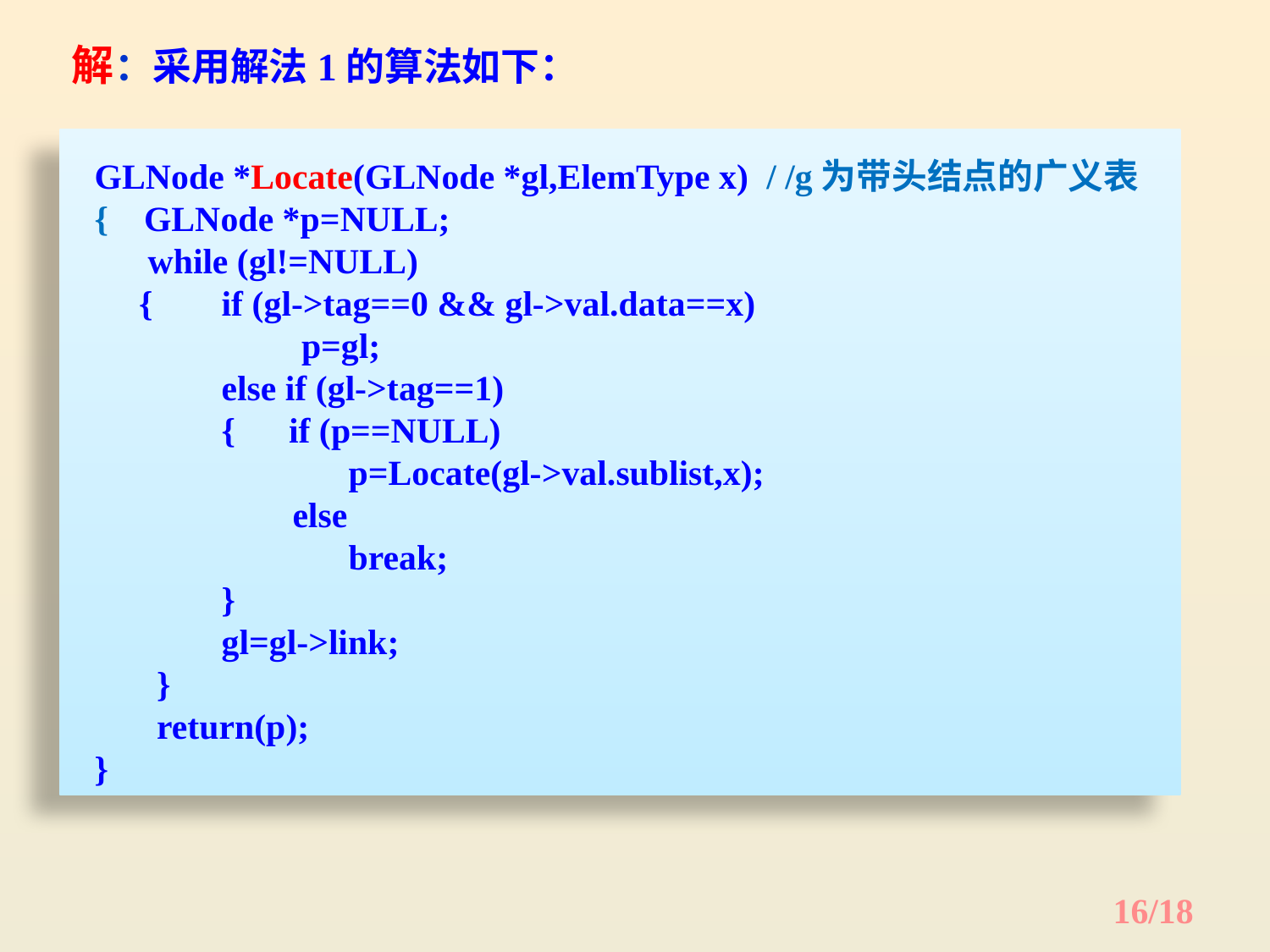

解：采用解法1的算法如下：
GLNode *Locate(GLNode *gl,ElemType x)  / /g为带头结点的广义表
{    GLNode *p=NULL;
      while (gl!=NULL)
     {	if (gl->tag==0 && gl->val.data==x)
	         p=gl;
	else if (gl->tag==1)
	{      if (p==NULL)
		p=Locate(gl->val.sublist,x);
   	        else
		break;
	}
	gl=gl->link;
       }
       return(p);
}
16/18